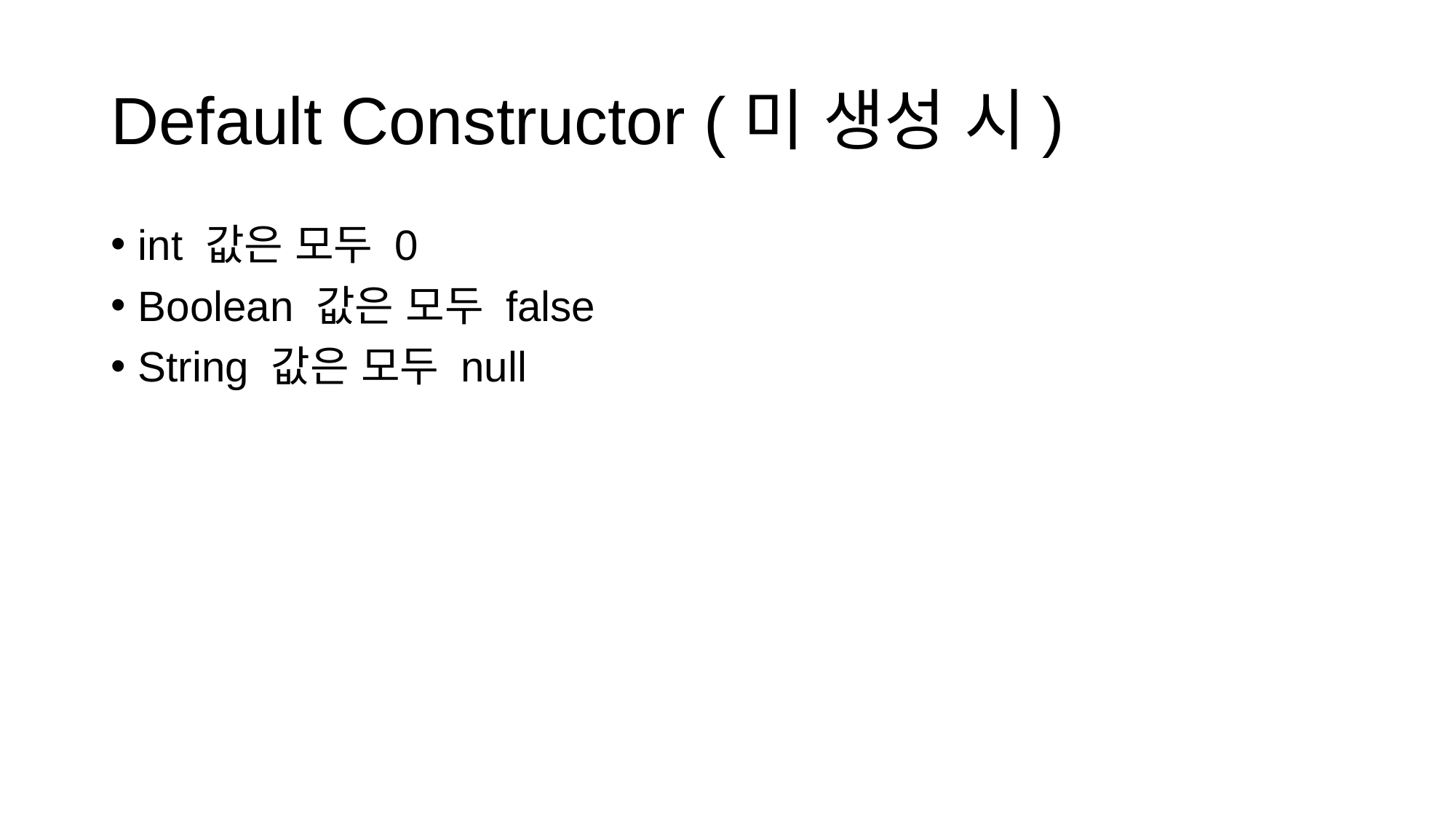

# Default Constructor (미 생성 시)
int 값은 모두 0
Boolean 값은 모두 false
String 값은 모두 null